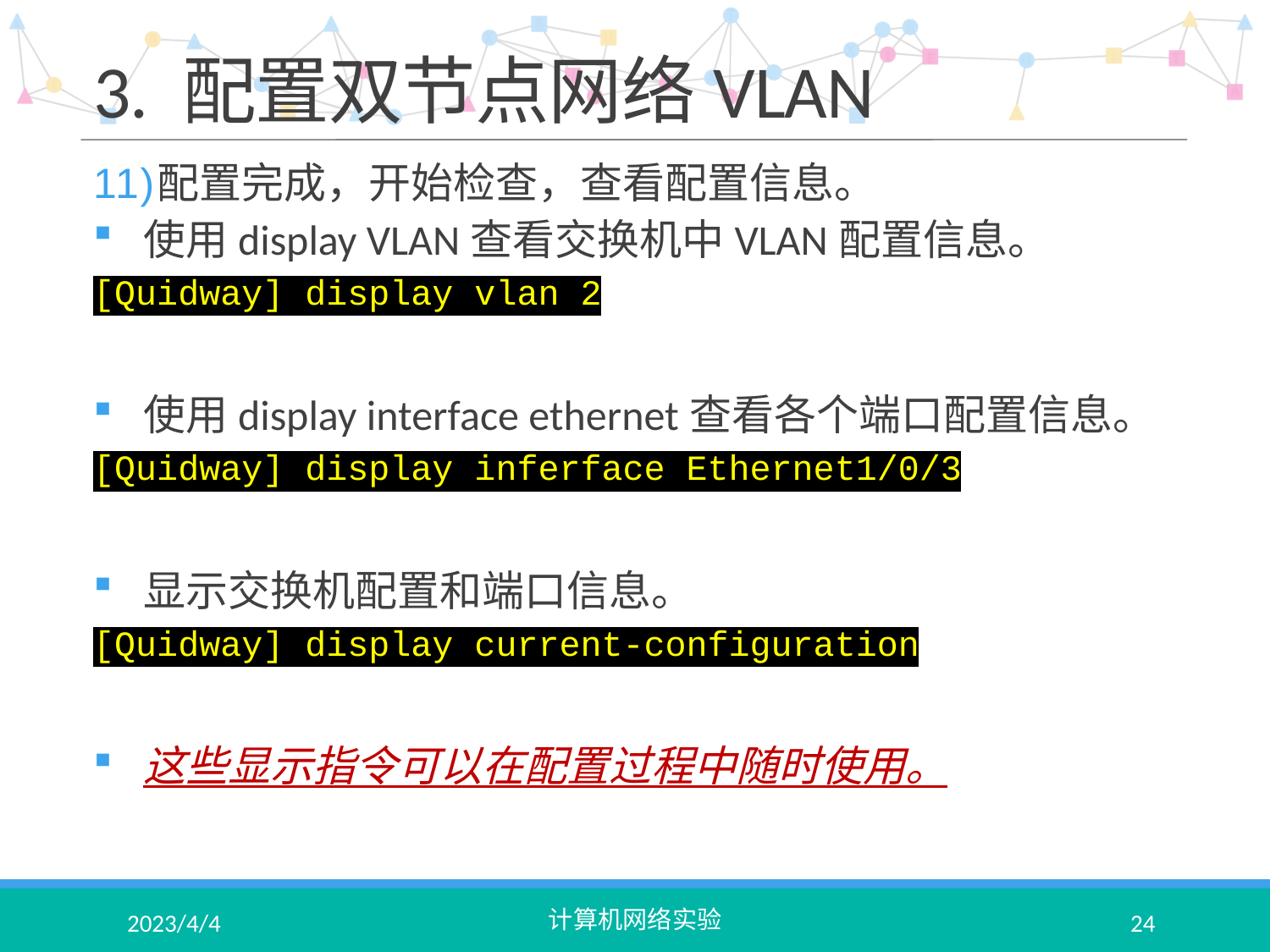

# 3. 配置双节点网络VLAN
配置完成，开始检查，查看配置信息。
使用display VLAN查看交换机中VLAN配置信息。
[Quidway] display vlan 2

使用display interface ethernet查看各个端口配置信息。
[Quidway] display inferface Ethernet1/0/3

显示交换机配置和端口信息。
[Quidway] display current-configuration

这些显示指令可以在配置过程中随时使用。
2023/4/4
计算机网络实验
24